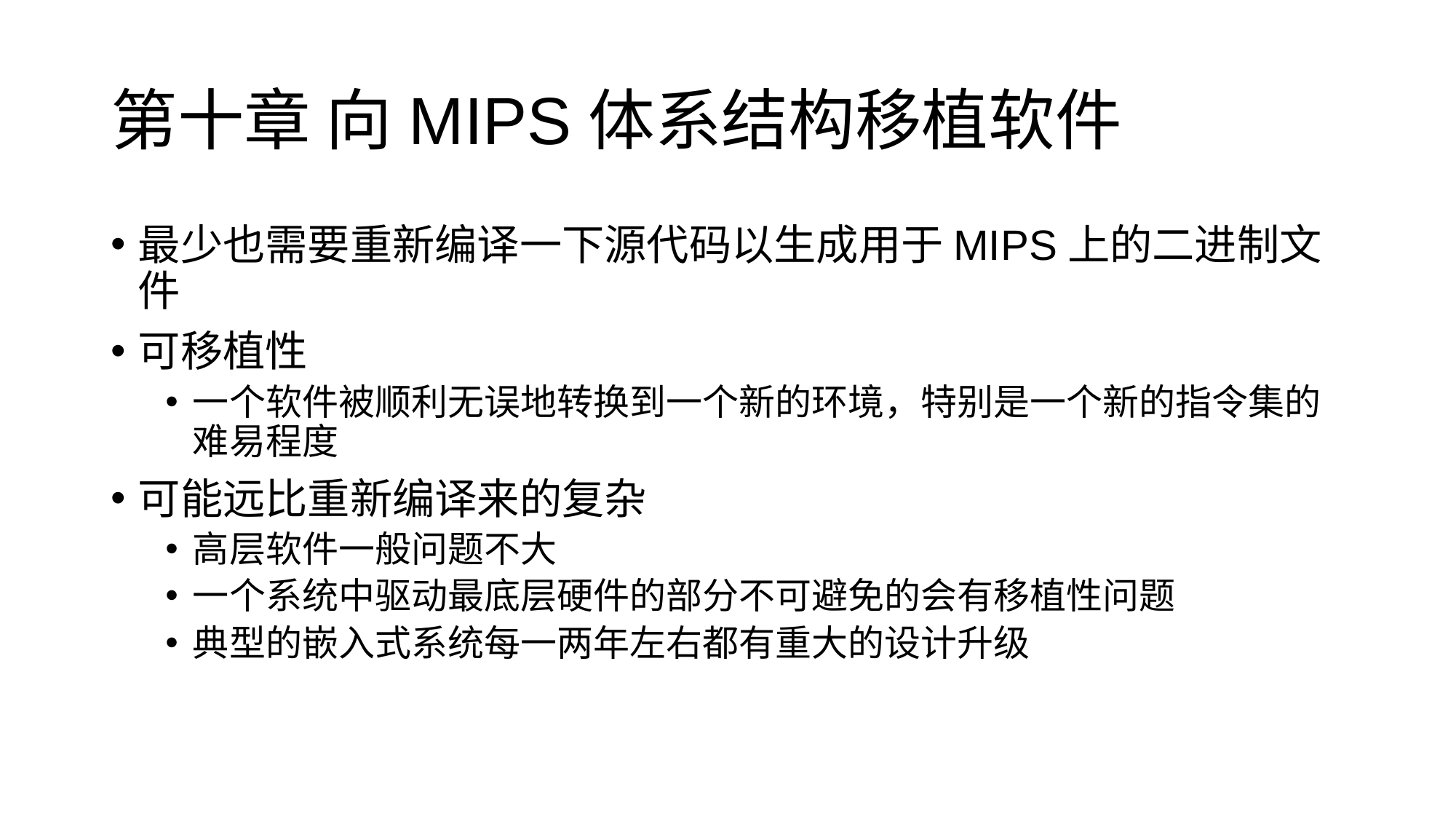

# 第十章 向MIPS体系结构移植软件
最少也需要重新编译一下源代码以生成用于MIPS上的二进制文件
可移植性
一个软件被顺利无误地转换到一个新的环境，特别是一个新的指令集的难易程度
可能远比重新编译来的复杂
高层软件一般问题不大
一个系统中驱动最底层硬件的部分不可避免的会有移植性问题
典型的嵌入式系统每一两年左右都有重大的设计升级